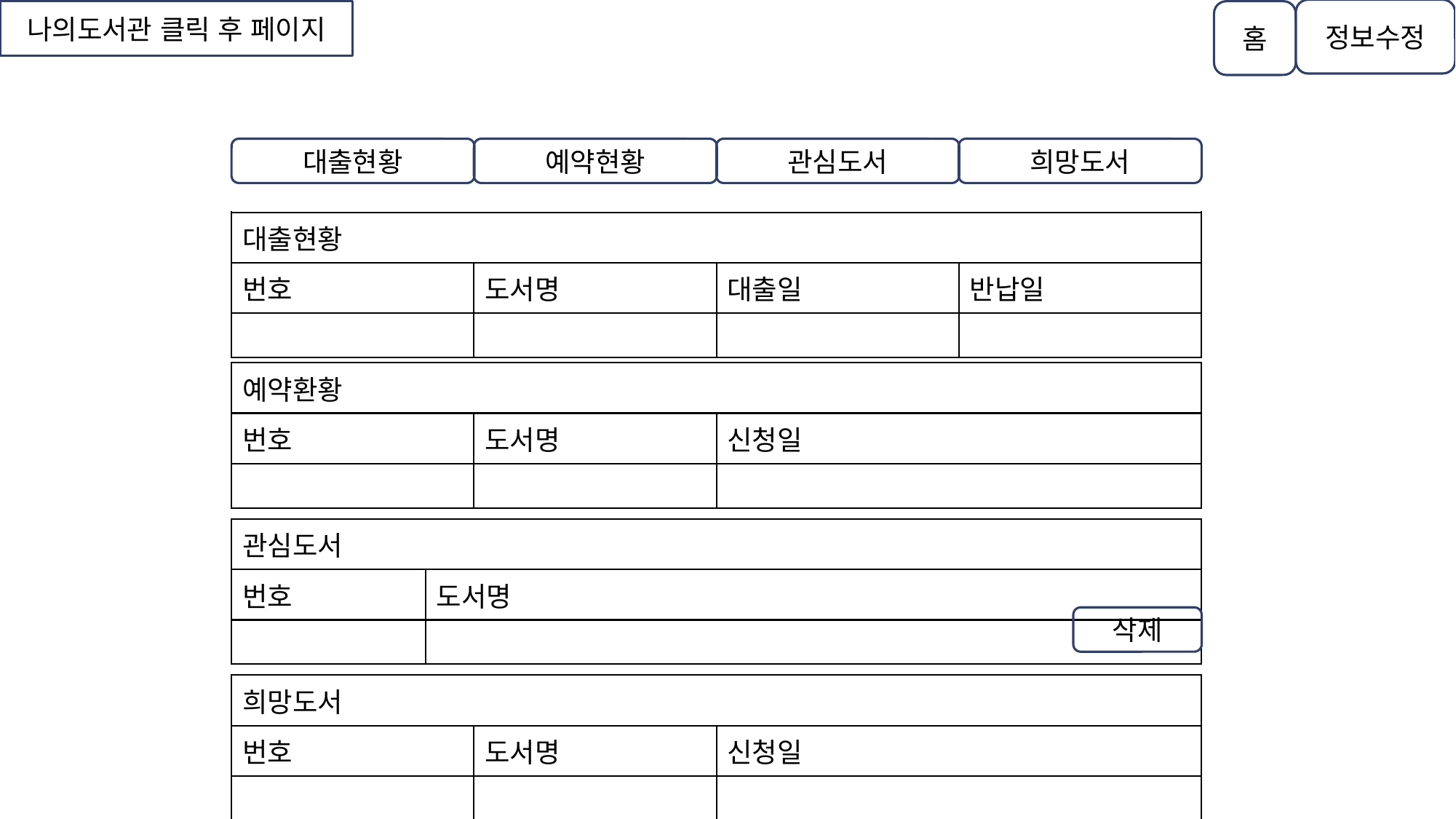

정보수정
홈
나의도서관 클릭 후 페이지
대출현황
예약현황
관심도서
희망도서
| 대출현황 |  |  |  |
| --- | --- | --- | --- |
| 번호 | 도서명 | 대출일 | 반납일 |
|  |  |  |  |
| 예약환황 |  |  |  |
| --- | --- | --- | --- |
| 번호 | 도서명 | 신청일 |  |
|  |  |  |  |
| 관심도서 |  |  |  |  |
| --- | --- | --- | --- | --- |
| 번호 | 도서명 |  |  |  |
|  |  |  |  |  |
삭제
| 희망도서 |  |  |  |
| --- | --- | --- | --- |
| 번호 | 도서명 | 신청일 |  |
|  |  |  |  |